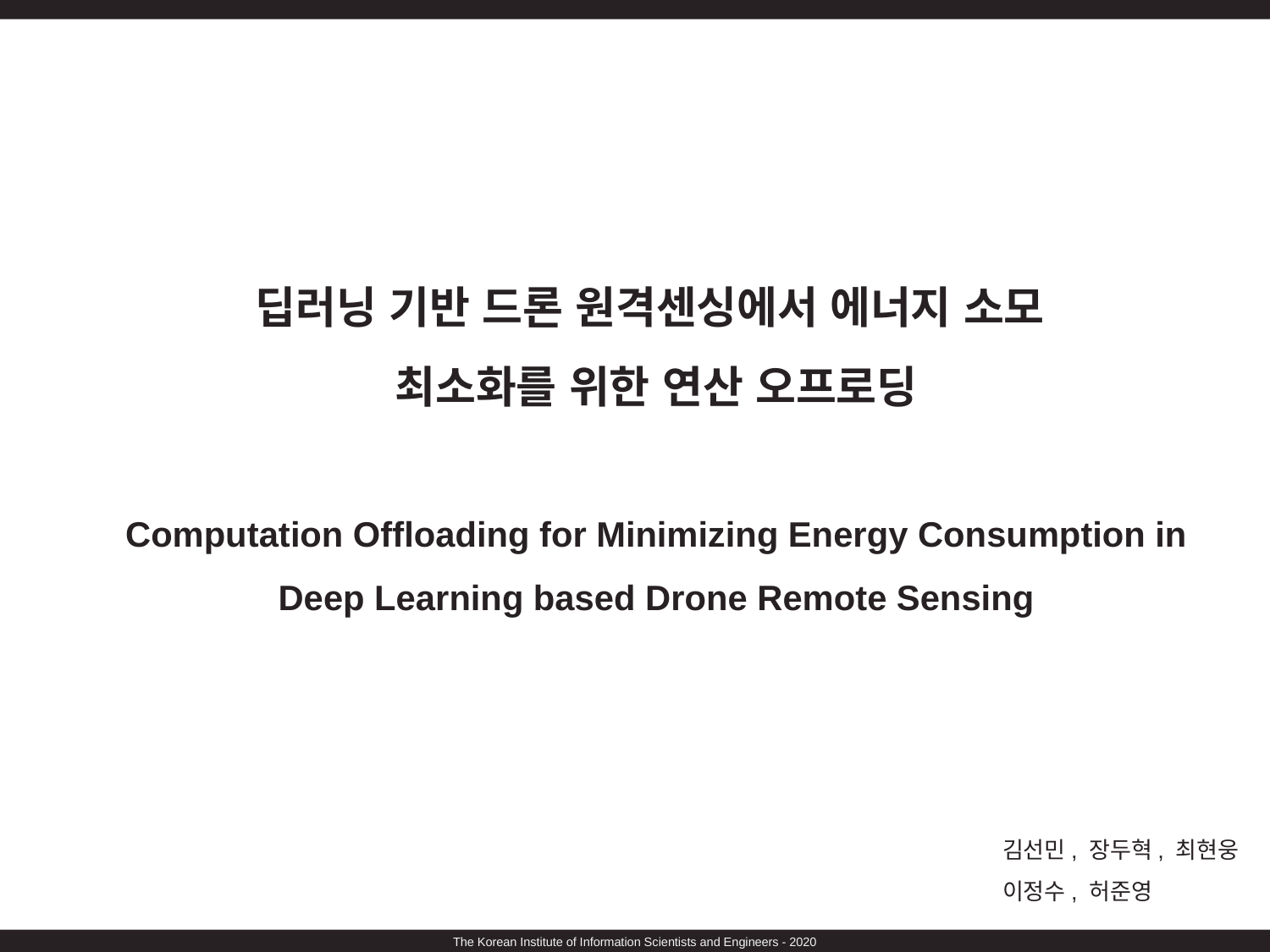

딥러닝 기반 드론 원격센싱에서 에너지 소모
최소화를 위한 연산 오프로딩

Computation Offloading for Minimizing Energy Consumption in Deep Learning based Drone Remote Sensing
김선민, 장두혁, 최현웅
이정수, 허준영
The Korean Institute of Information Scientists and Engineers - 2020